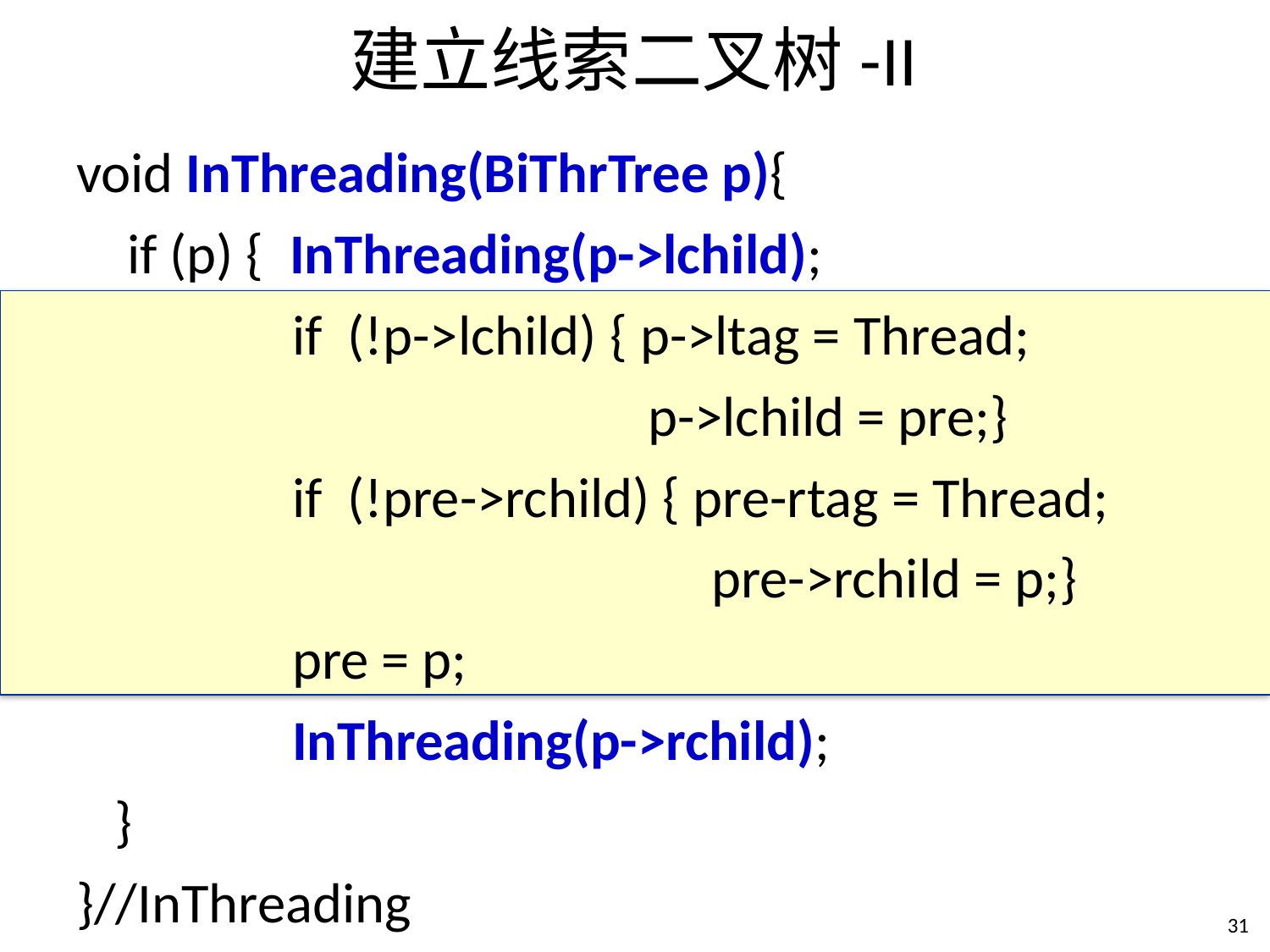

# 建立线索二叉树-II
void InThreading(BiThrTree p){
    if (p) {  InThreading(p->lchild);
                 if  (!p->lchild) { p->ltag = Thread;
				     p->lchild = pre;}
                 if  (!pre->rchild) { pre-rtag = Thread;
					pre->rchild = p;}
                 pre = p;
                 InThreading(p->rchild);
   }
}//InThreading

31